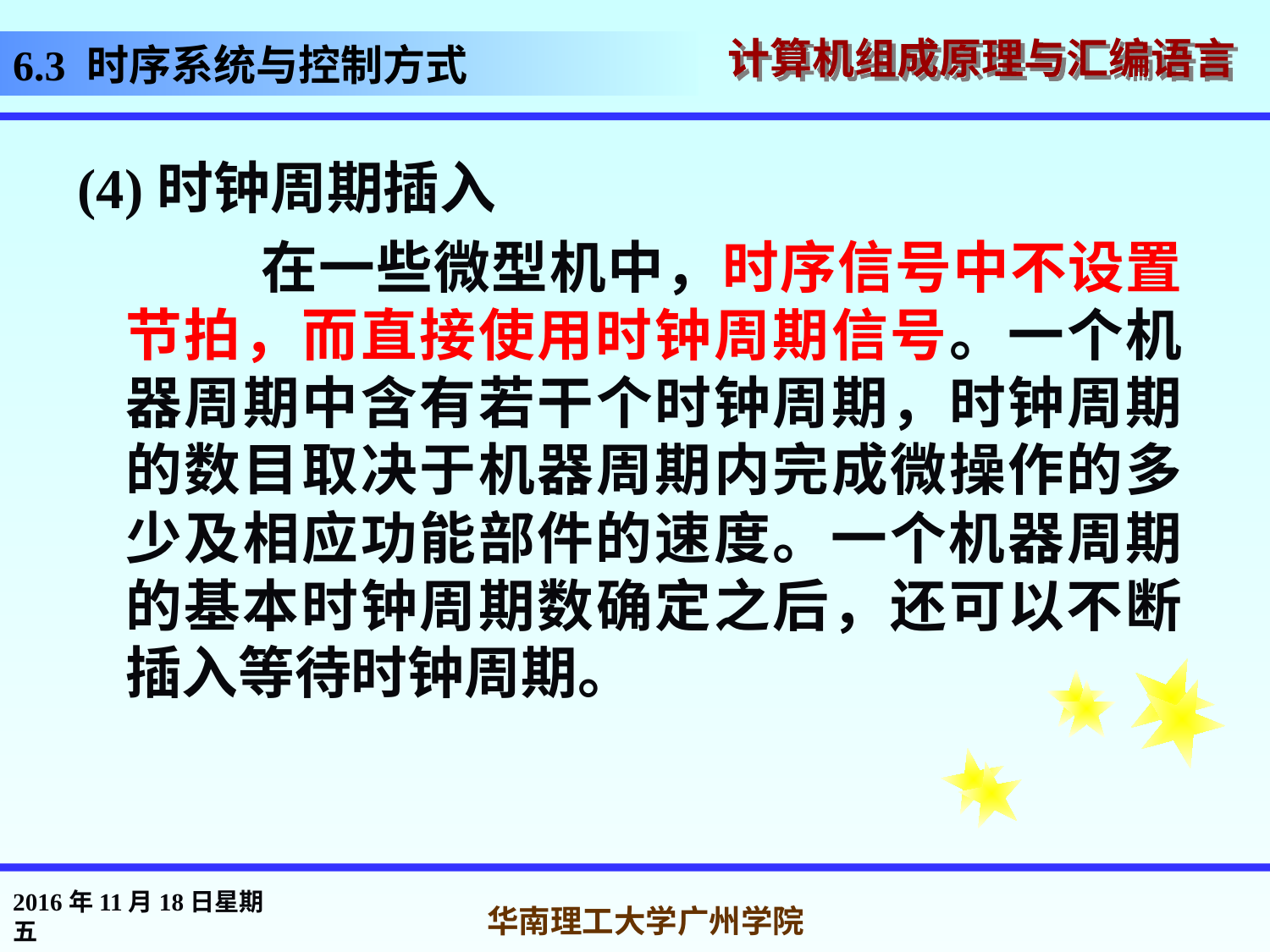

# 6.3 时序系统与控制方式
(4)时钟周期插入
            在一些微型机中，时序信号中不设置节拍，而直接使用时钟周期信号。一个机器周期中含有若干个时钟周期，时钟周期的数目取决于机器周期内完成微操作的多少及相应功能部件的速度。一个机器周期的基本时钟周期数确定之后，还可以不断插入等待时钟周期。
2016年11月18日星期五
华南理工大学广州学院